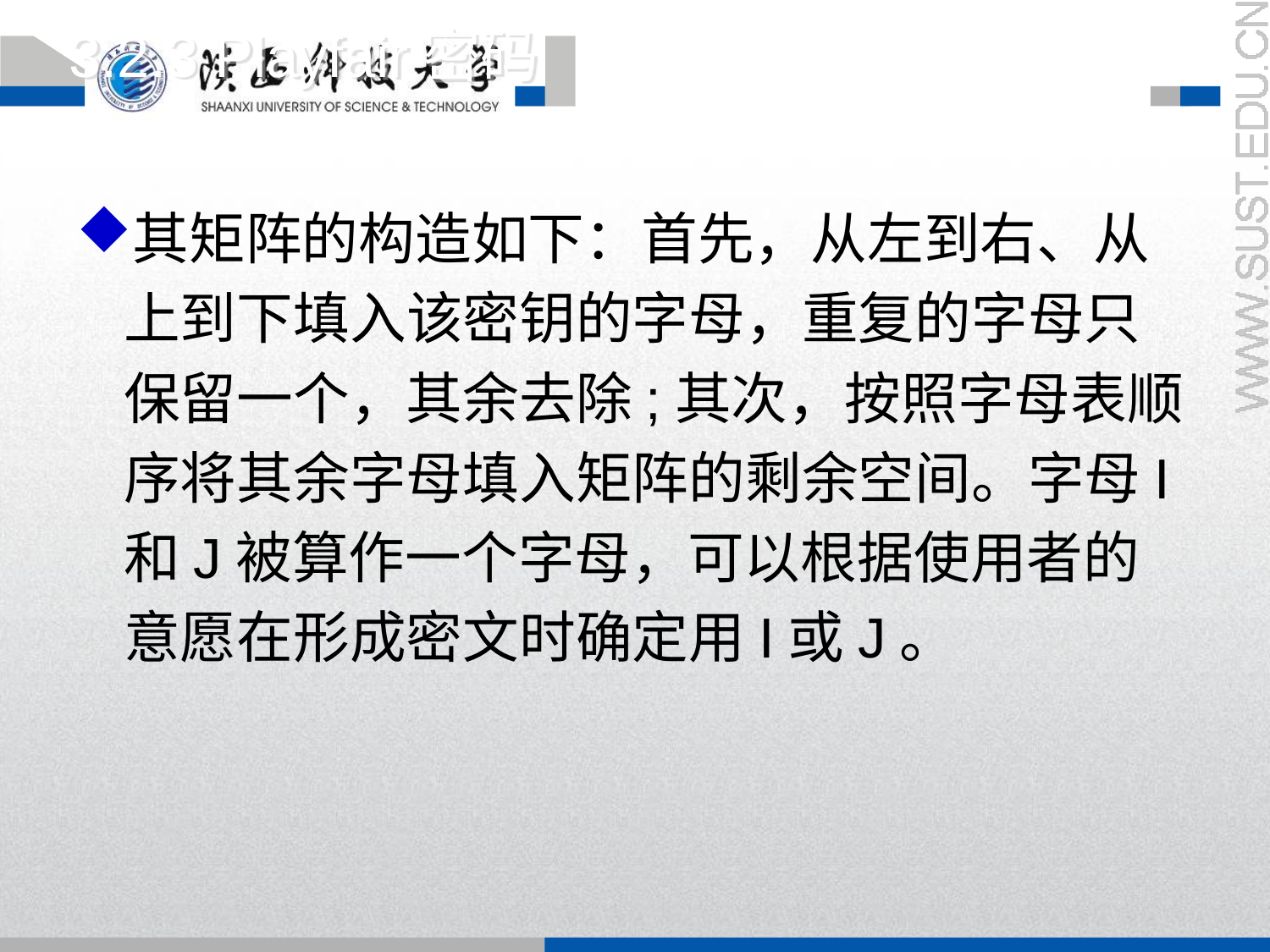

3.2.3 Playfair密码
其矩阵的构造如下：首先，从左到右、从上到下填入该密钥的字母，重复的字母只保留一个，其余去除;其次，按照字母表顺序将其余字母填入矩阵的剩余空间。字母I和J被算作一个字母，可以根据使用者的意愿在形成密文时确定用I或J。